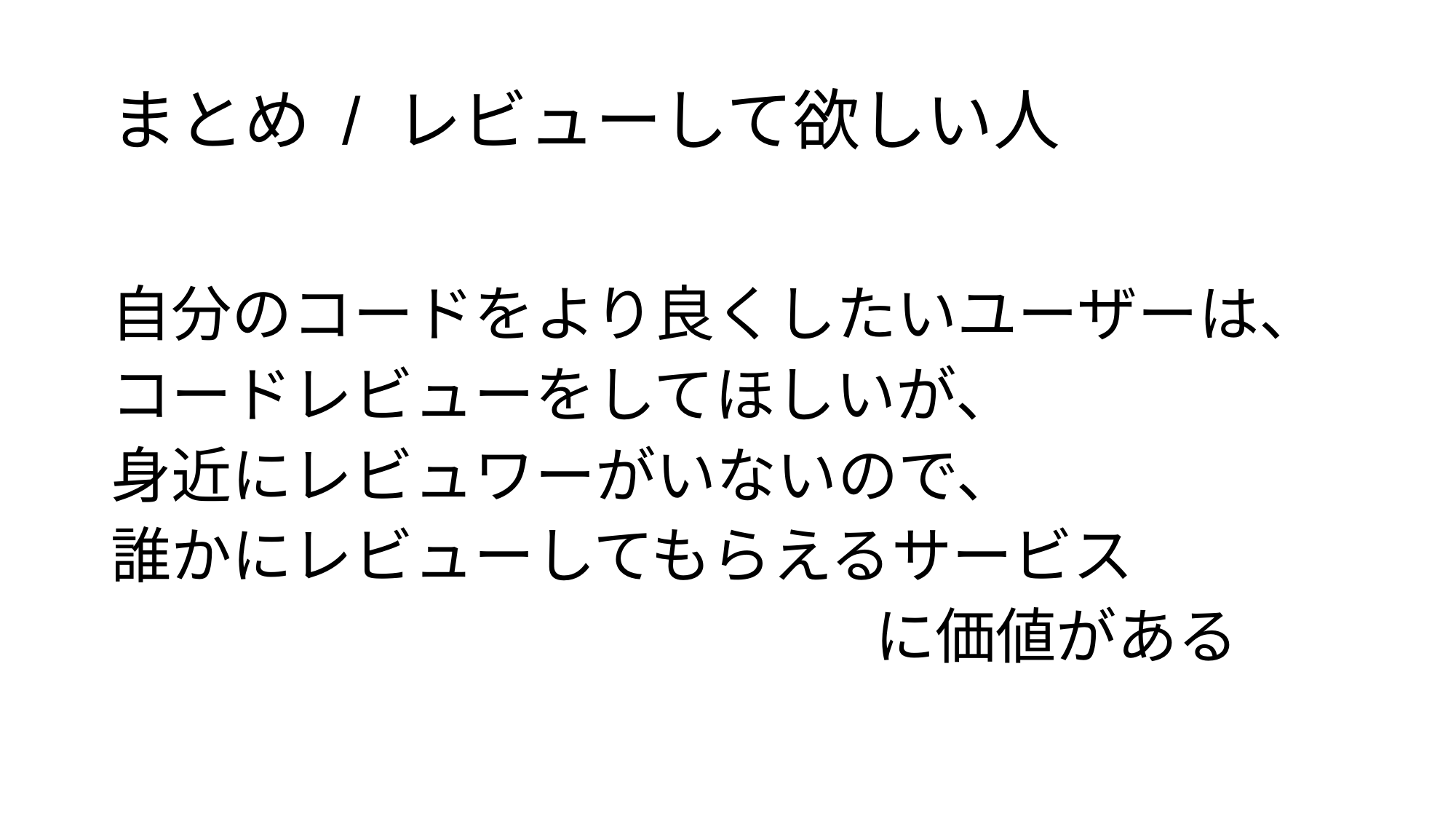

# まとめ / レビューして欲しい人
自分のコードをより良くしたいユーザーは、
コードレビューをしてほしいが、
身近にレビュワーがいないので、
誰かにレビューしてもらえるサービス
							に価値がある